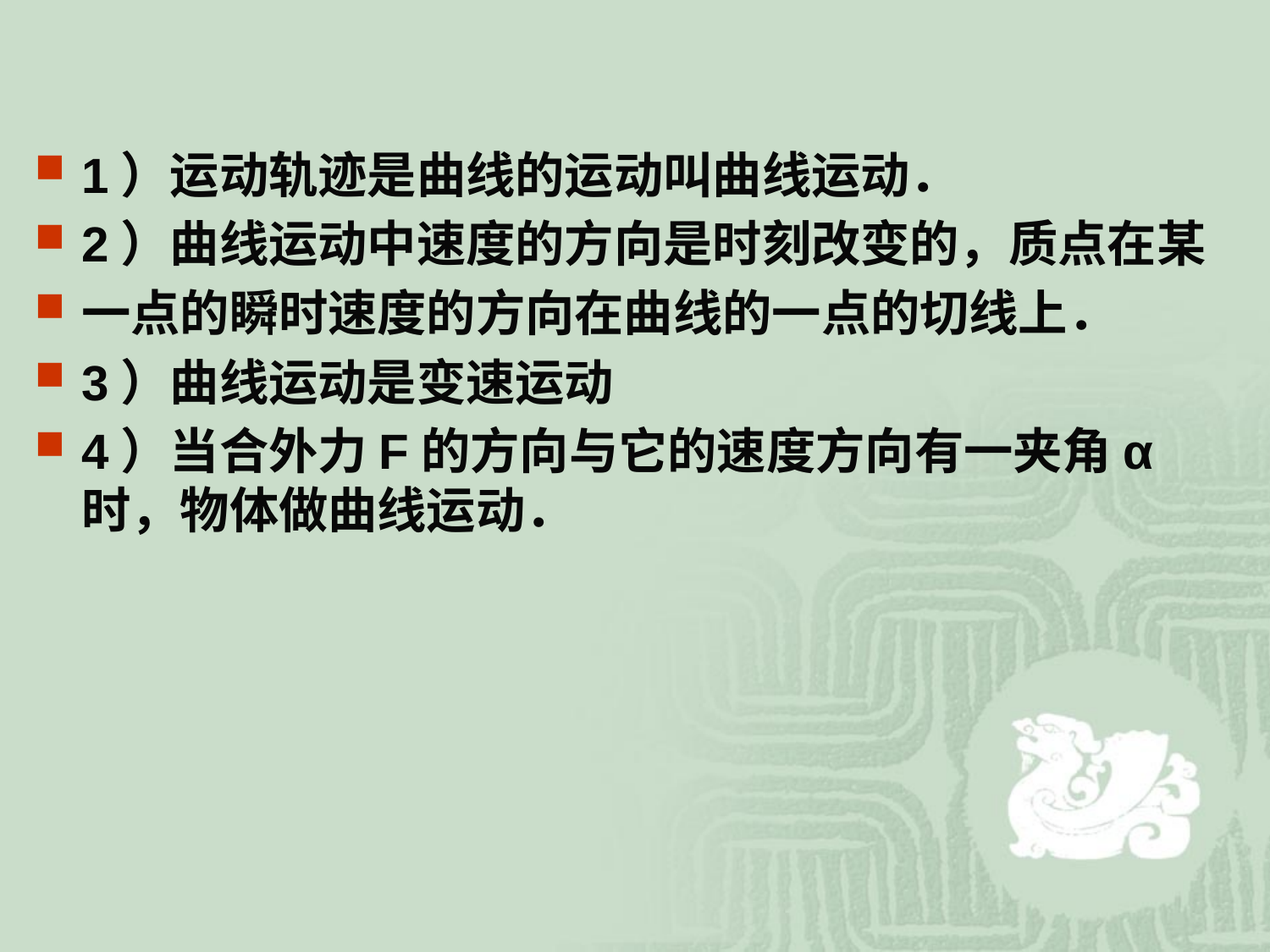

1）运动轨迹是曲线的运动叫曲线运动．
2）曲线运动中速度的方向是时刻改变的，质点在某
一点的瞬时速度的方向在曲线的一点的切线上．
3）曲线运动是变速运动
4）当合外力F的方向与它的速度方向有一夹角α时，物体做曲线运动．